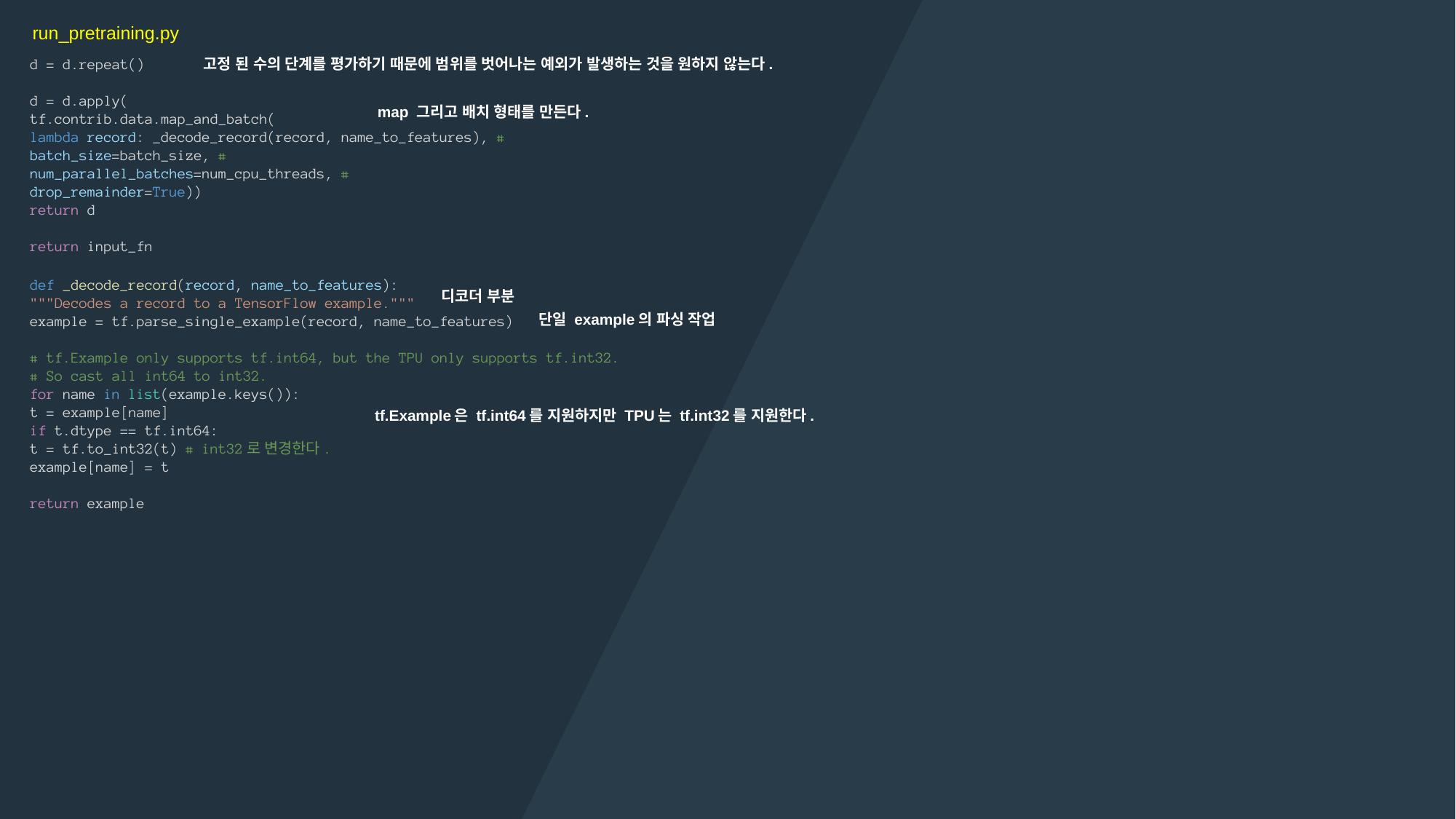

run_pretraining.py
d = d.repeat()
d = d.apply(
tf.contrib.data.map_and_batch(
lambda record: _decode_record(record, name_to_features), #
batch_size=batch_size, #
num_parallel_batches=num_cpu_threads, #
drop_remainder=True))
return d
return input_fn
고정 된 수의 단계를 평가하기 때문에 범위를 벗어나는 예외가 발생하는 것을 원하지 않는다.
map 그리고 배치 형태를 만든다.
def _decode_record(record, name_to_features):
"""Decodes a record to a TensorFlow example."""
example = tf.parse_single_example(record, name_to_features)
# tf.Example only supports tf.int64, but the TPU only supports tf.int32.
# So cast all int64 to int32.
for name in list(example.keys()):
t = example[name]
if t.dtype == tf.int64:
t = tf.to_int32(t) # int32로 변경한다.
example[name] = t
return example
디코더 부분
단일 example의 파싱 작업
tf.Example은 tf.int64를 지원하지만 TPU는 tf.int32를 지원한다.